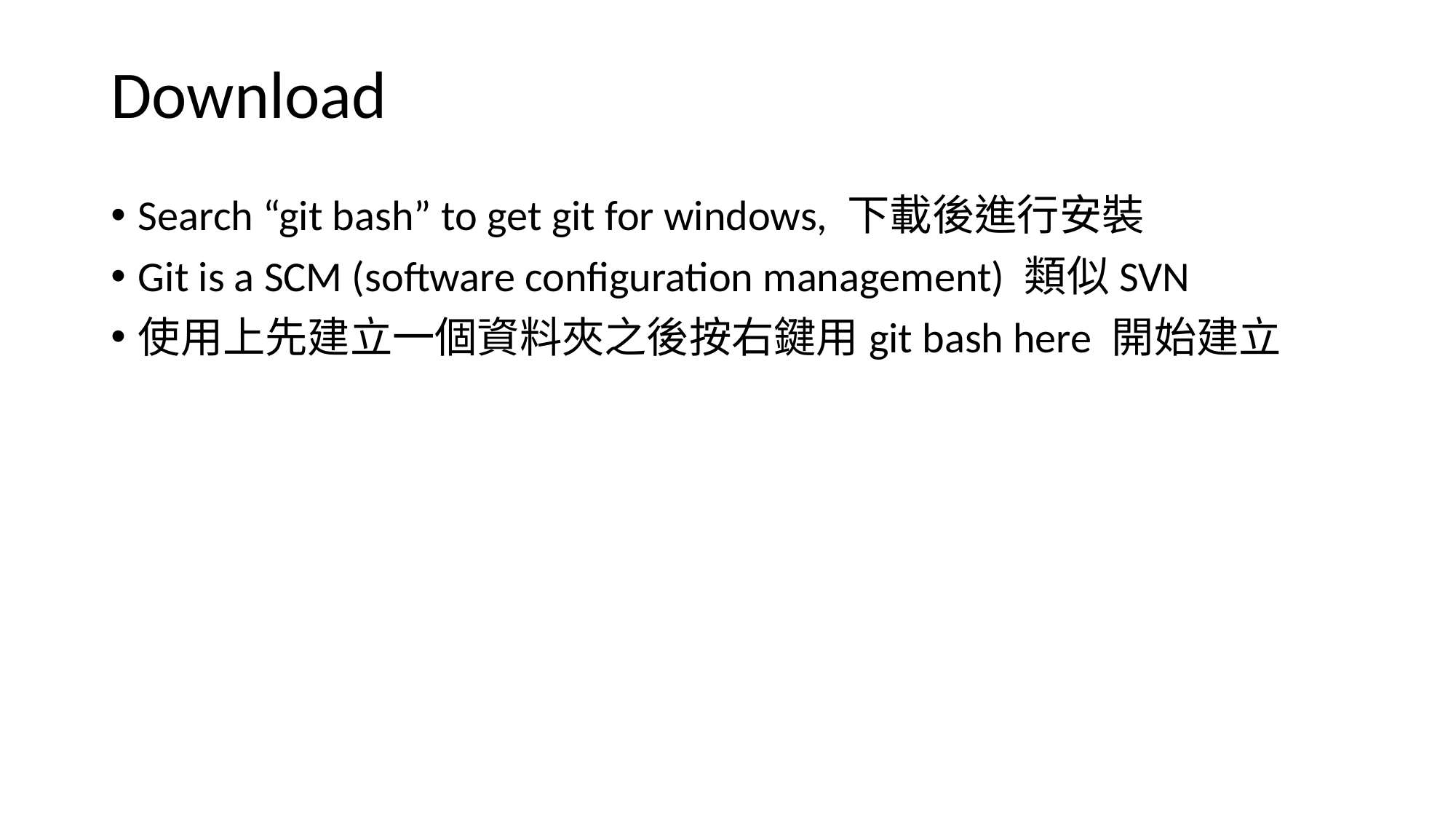

# Download
Search “git bash” to get git for windows, 下載後進行安裝
Git is a SCM (software configuration management) 類似SVN
使用上先建立一個資料夾之後按右鍵用git bash here 開始建立